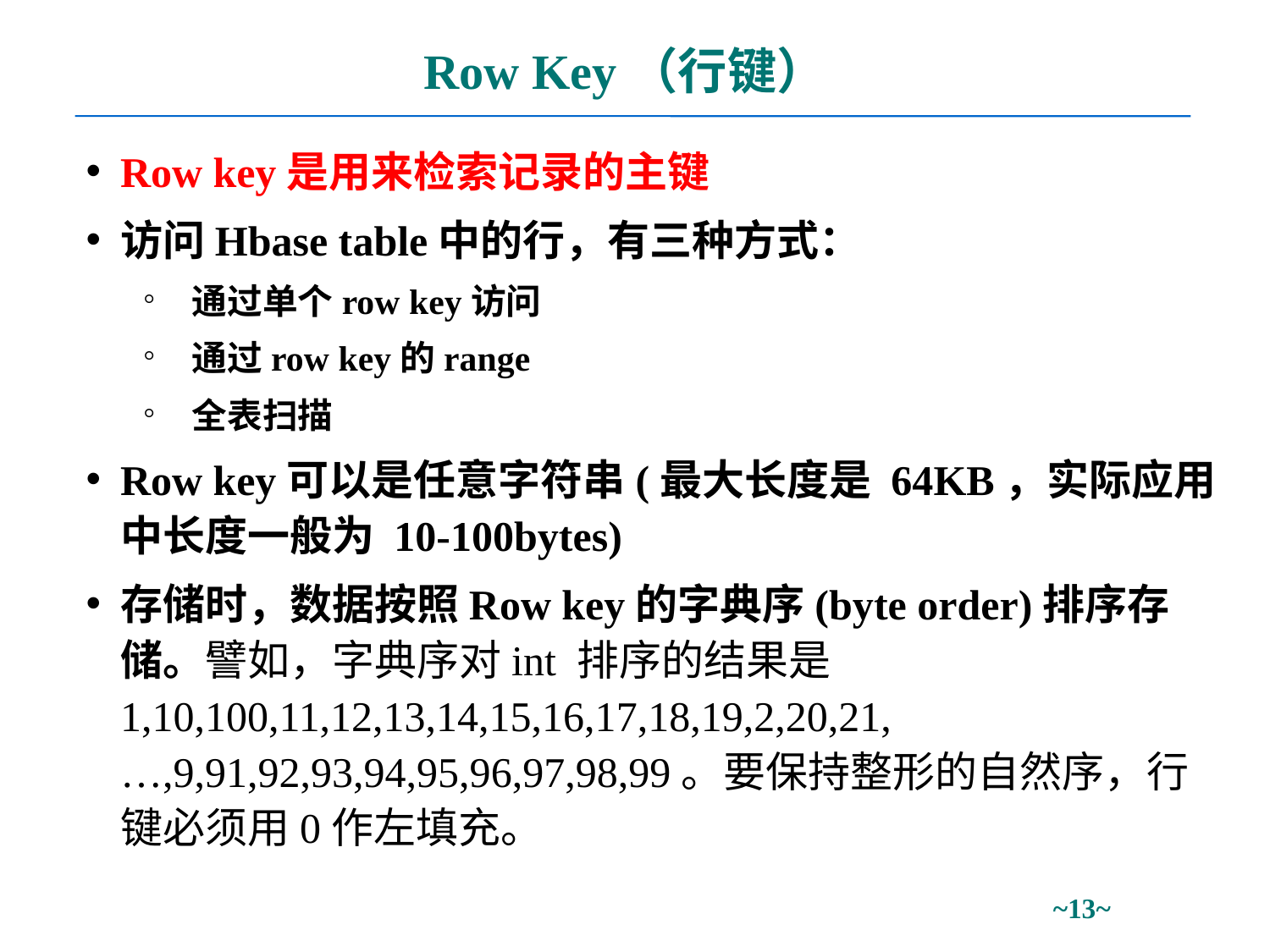

# Row Key（行键）
Row key是用来检索记录的主键
访问Hbase table中的行，有三种方式：
 通过单个row key访问
 通过row key的range
 全表扫描
Row key可以是任意字符串(最大长度是 64KB，实际应用中长度一般为 10-100bytes)
存储时，数据按照Row key的字典序(byte order)排序存储。譬如，字典序对int 排序的结果是1,10,100,11,12,13,14,15,16,17,18,19,2,20,21,…,9,91,92,93,94,95,96,97,98,99。要保持整形的自然序，行键必须用0作左填充。
~13~